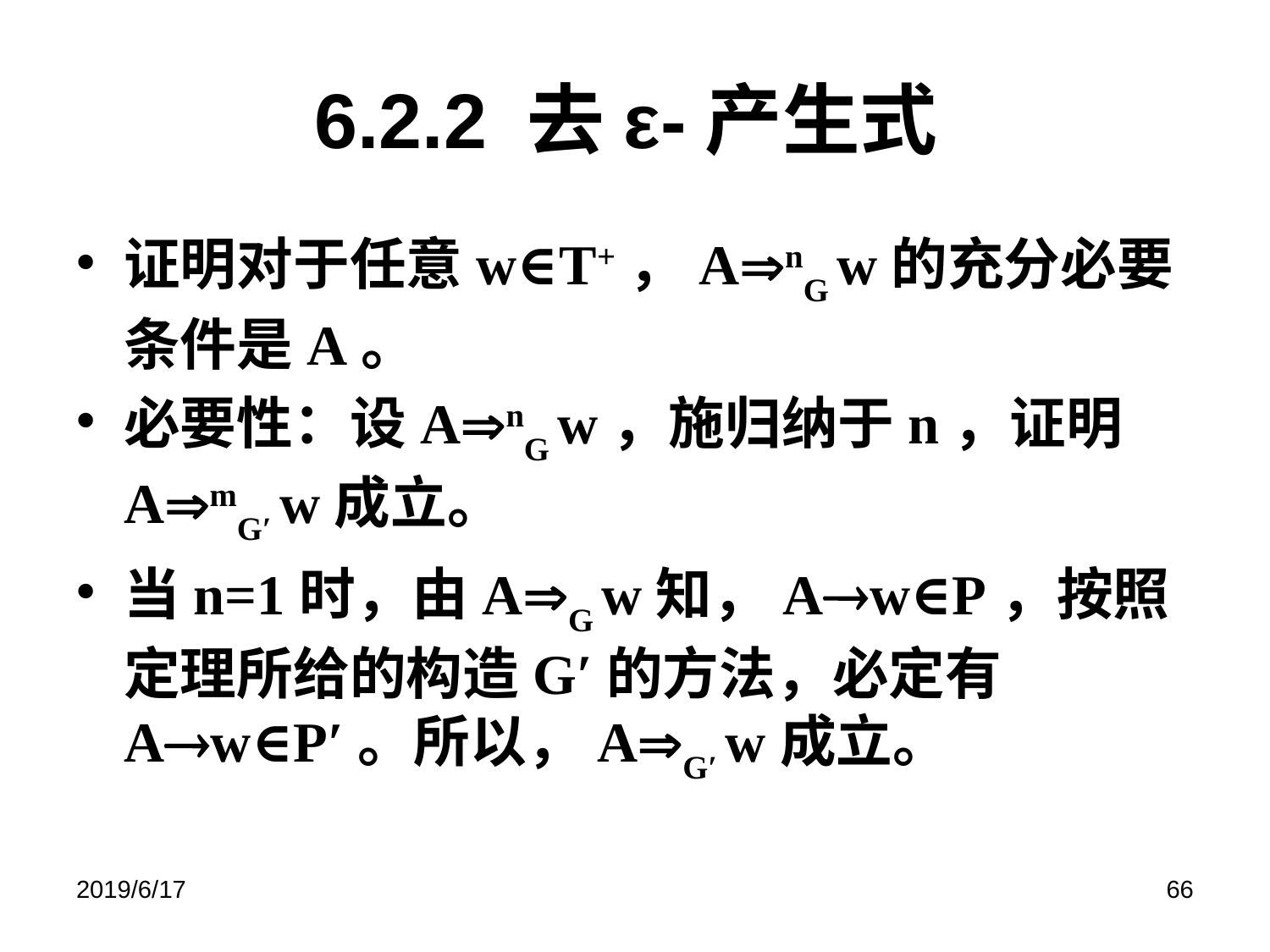

# 6.2.2 去ε-产生式
证明对于任意w∈T+，A⇒nG w的充分必要条件是A。
必要性：设A⇒nG w，施归纳于n，证明A⇒mG′ w成立。
当n=1时，由A⇒G w知，A→w∈P，按照定理所给的构造G′的方法，必定有A→w∈P′。所以，A⇒G′ w成立。
2019/6/17
66